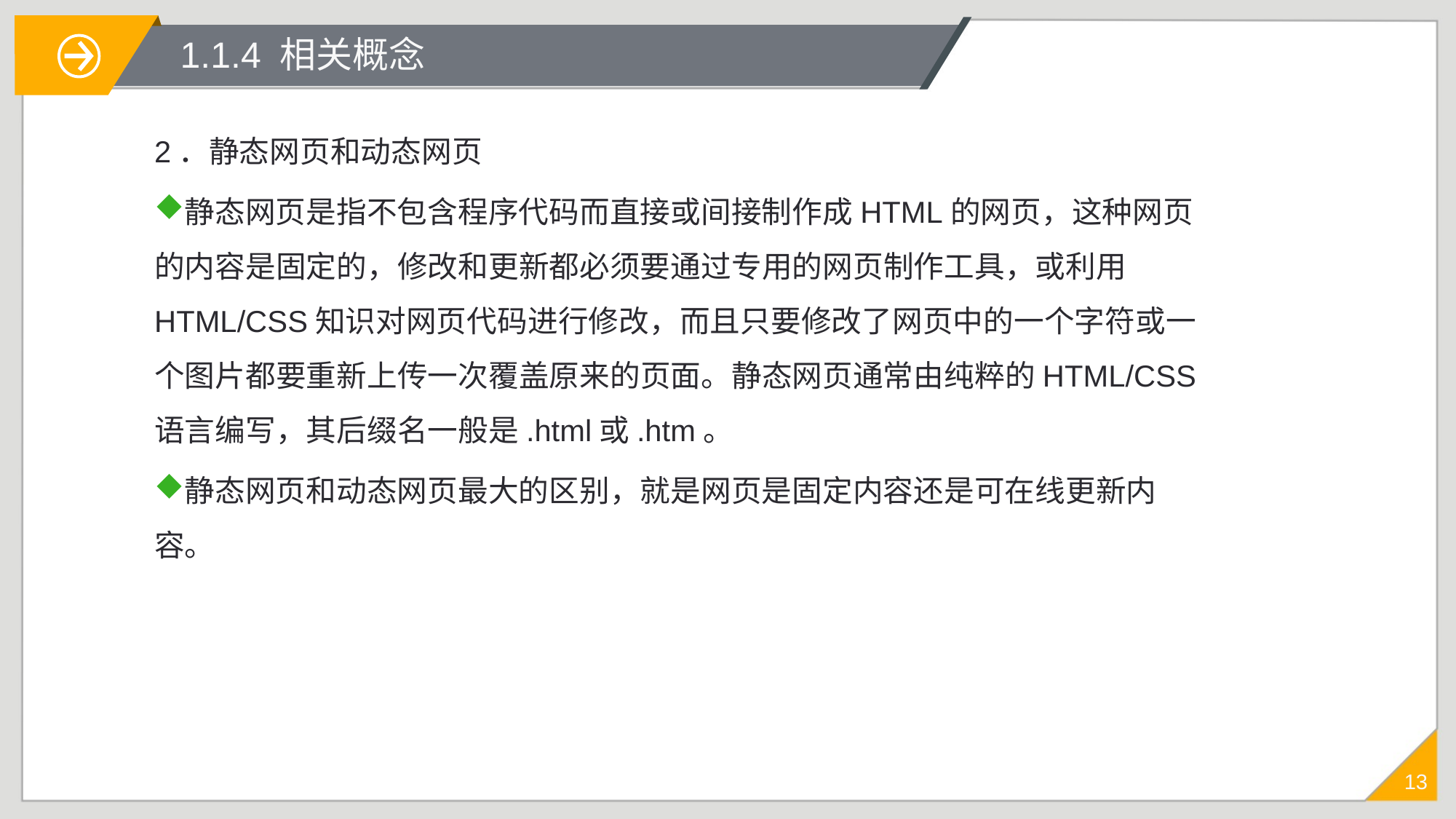

# 1.1.4 相关概念
2．静态网页和动态网页
静态网页是指不包含程序代码而直接或间接制作成HTML的网页，这种网页的内容是固定的，修改和更新都必须要通过专用的网页制作工具，或利用HTML/CSS知识对网页代码进行修改，而且只要修改了网页中的一个字符或一个图片都要重新上传一次覆盖原来的页面。静态网页通常由纯粹的HTML/CSS语言编写，其后缀名一般是.html或.htm。
静态网页和动态网页最大的区别，就是网页是固定内容还是可在线更新内容。